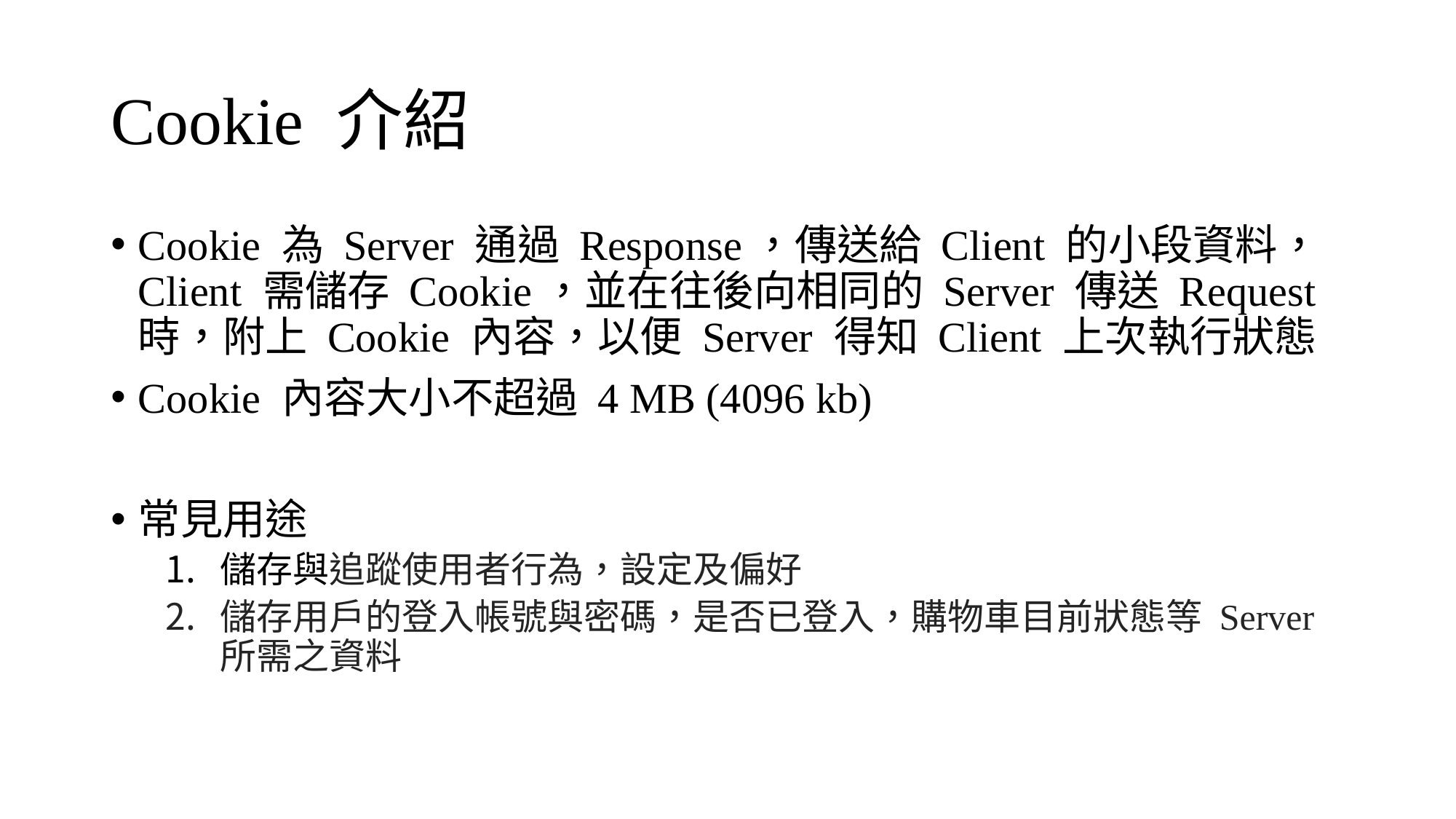

# Cookie 介紹
Cookie 為 Server 通過 Response，傳送給 Client 的小段資料，Client 需儲存 Cookie，並在往後向相同的 Server 傳送 Request 時，附上 Cookie 內容，以便 Server 得知 Client 上次執行狀態
Cookie 內容大小不超過 4 MB (4096 kb)

常見用途
儲存與追蹤使用者行為，設定及偏好
儲存用戶的登入帳號與密碼，是否已登入，購物車目前狀態等 Server 所需之資料